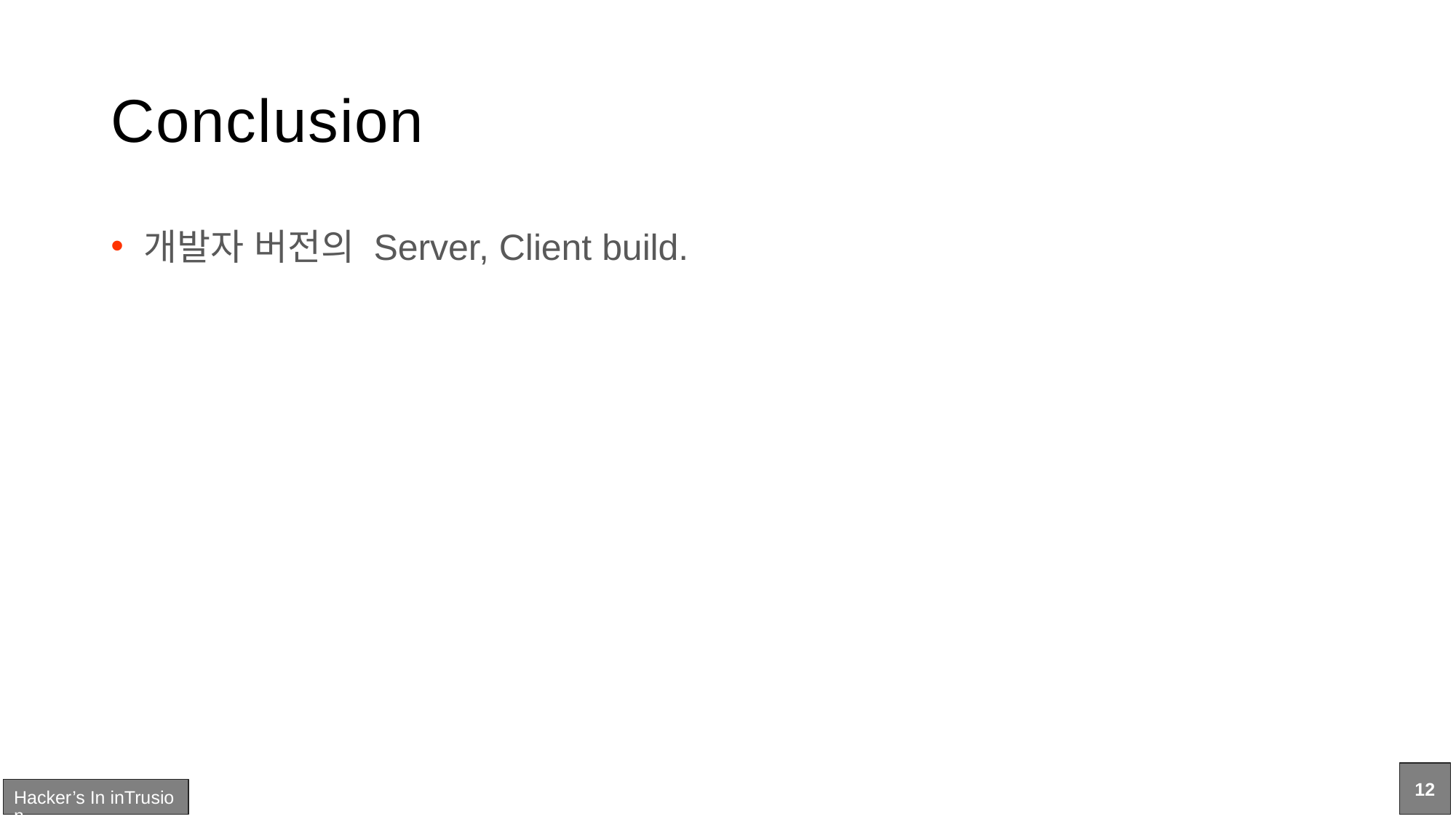

# Conclusion
개발자 버전의 Server, Client build.

12
Hacker’s In inTrusion